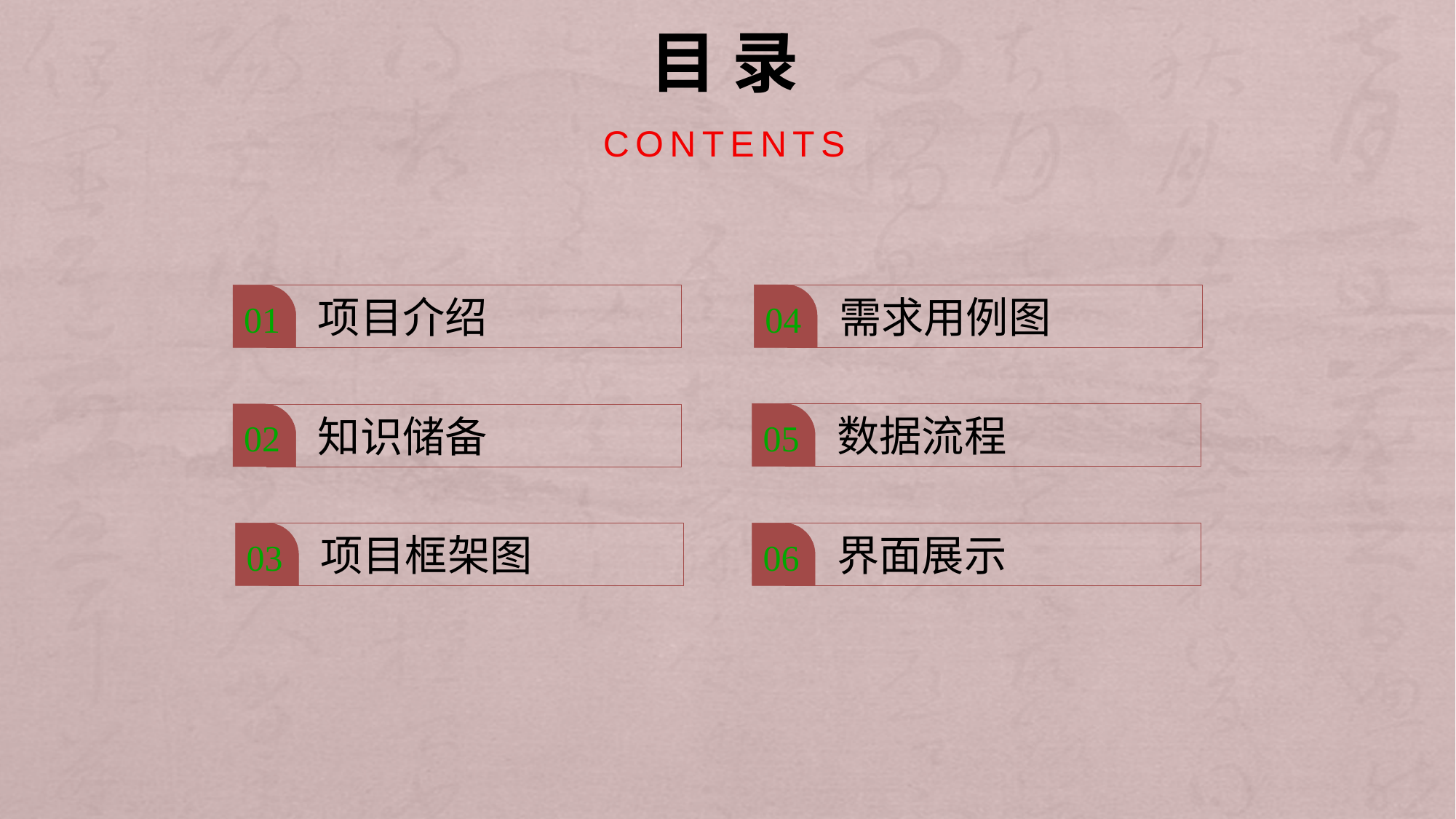

目 录
CONTENTS
04
需求用例图
01
项目介绍
05
数据流程
02
知识储备
03
项目框架图
06
界面展示